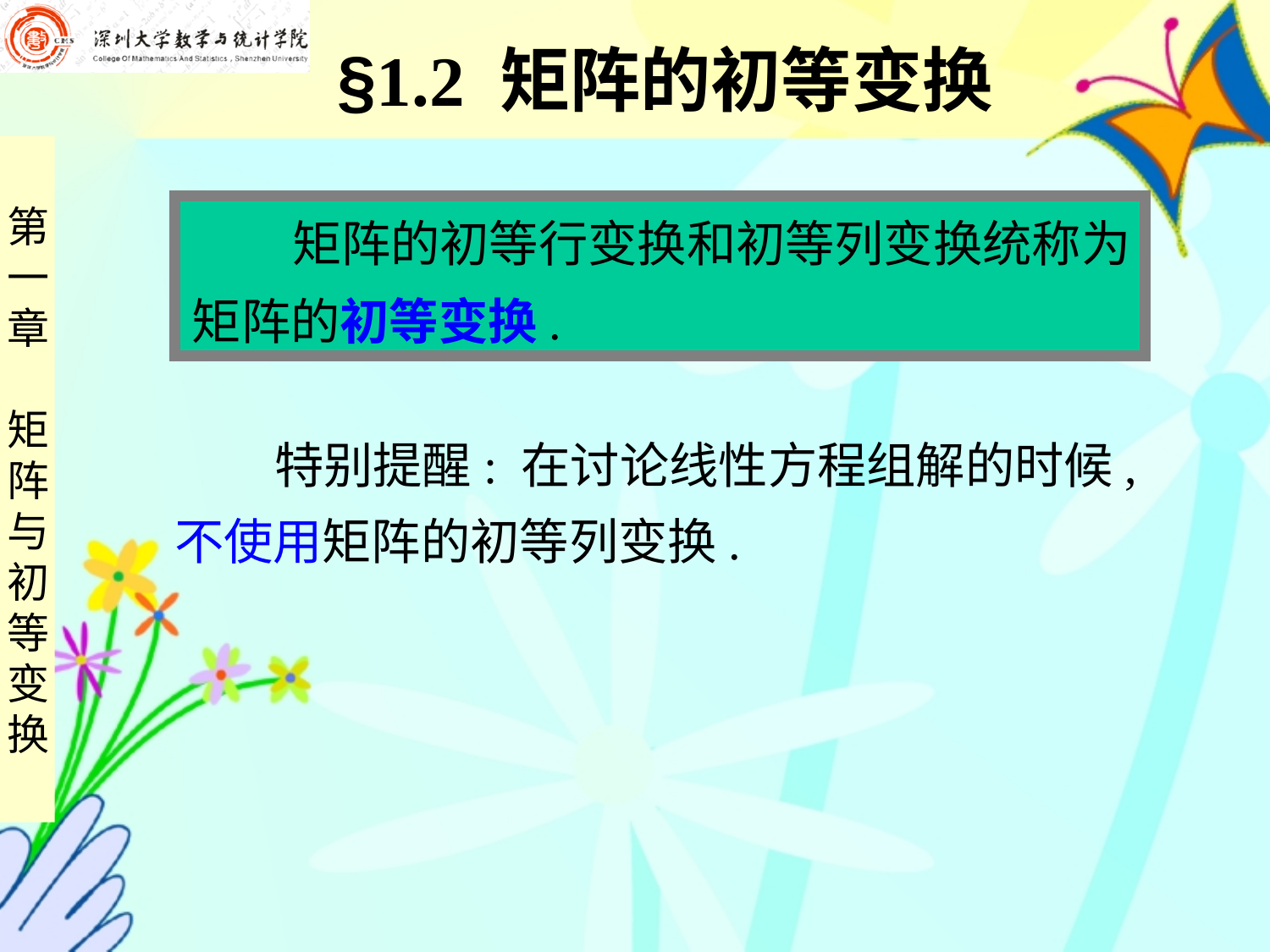

§1.2 矩阵的初等变换
        矩阵的初等行变换和初等列变换统称为
矩阵的初等变换.

        特别提醒: 在讨论线性方程组解的时候,
不使用矩阵的初等列变换.